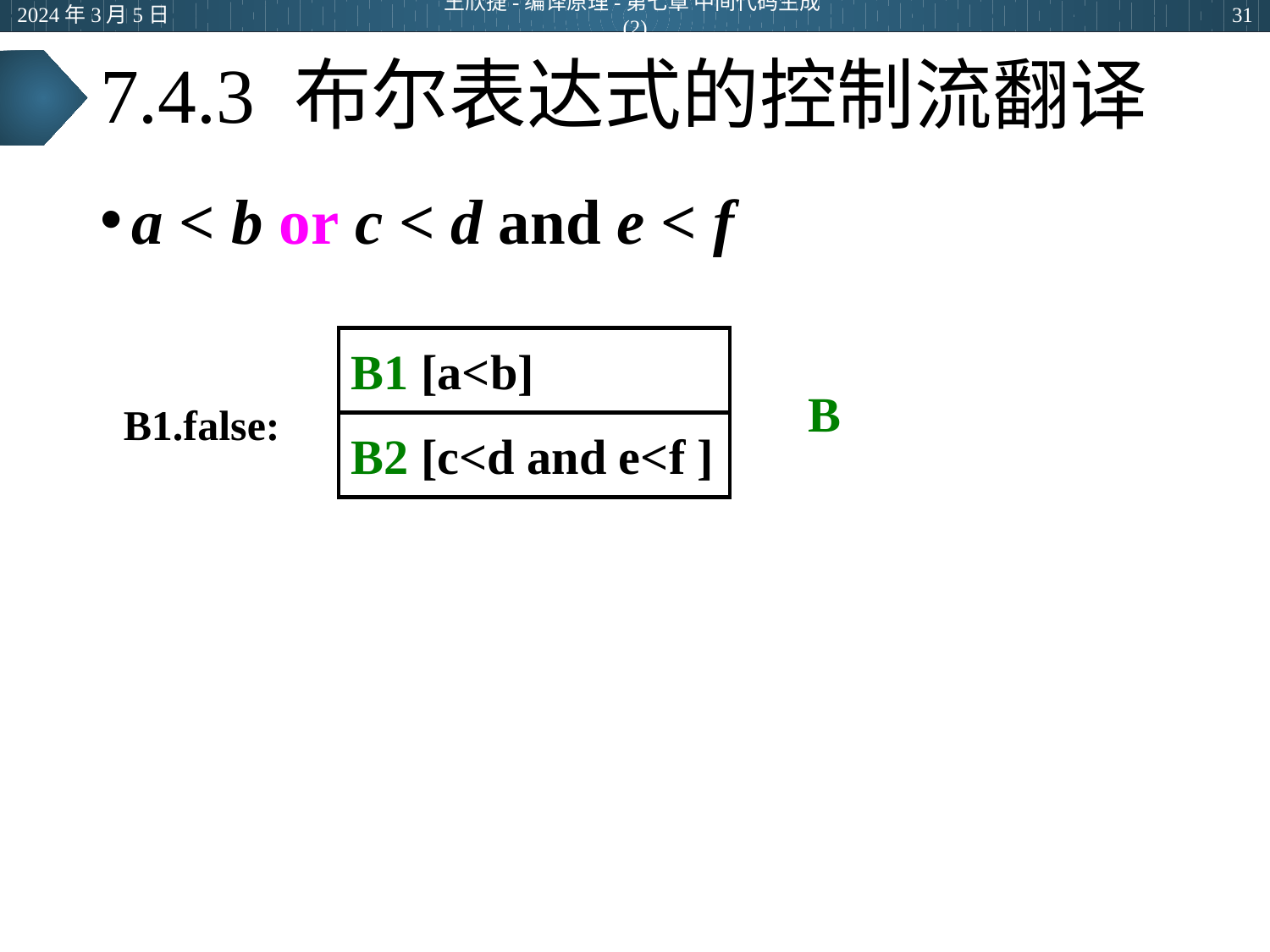

2024年3月5日
王欣捷-编译原理-第七章 中间代码生成(2)
31
# 7.4.3 布尔表达式的控制流翻译
a < b or c < d and e < f
B1 [a<b]
B1.false:
B2 [c<d and e<f ]
B